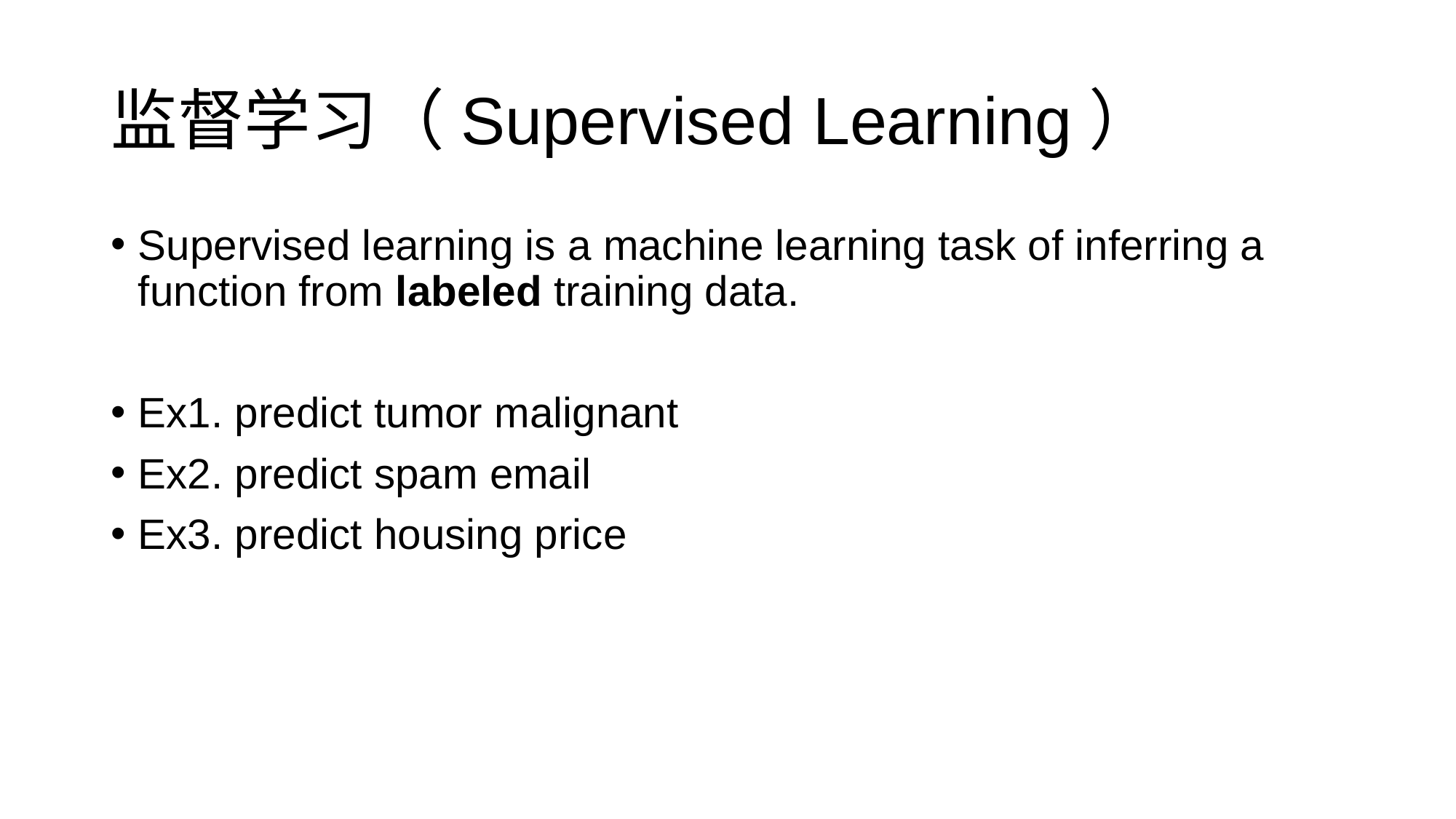

# 监督学习（Supervised Learning）
Supervised learning is a machine learning task of inferring a function from labeled training data.

Ex1. predict tumor malignant
Ex2. predict spam email
Ex3. predict housing price